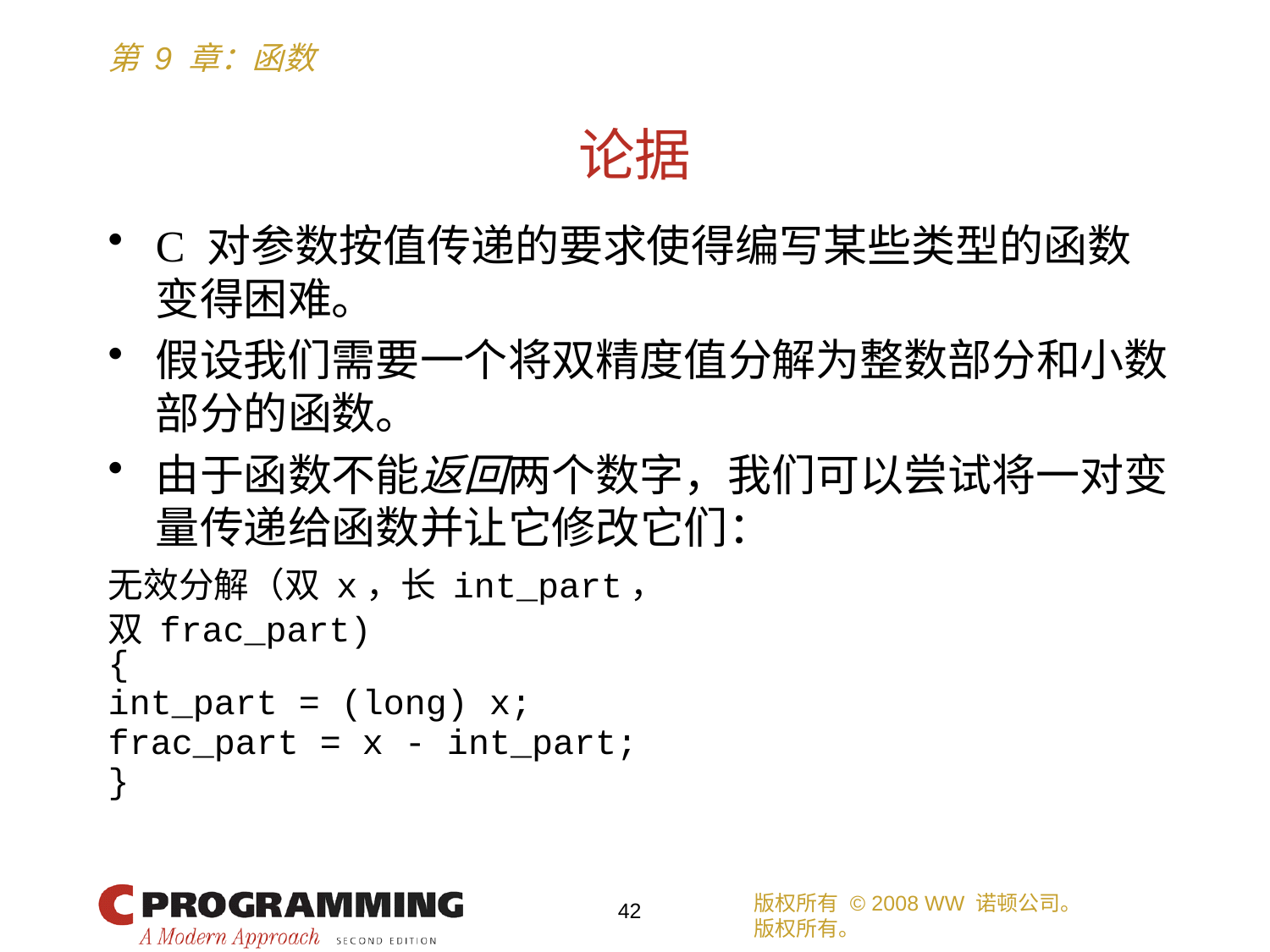

# 论据
C 对参数按值传递的要求使得编写某些类型的函数变得困难。
假设我们需要一个将双精度值分解为整数部分和小数部分的函数。
由于函数不能返回两个数字，我们可以尝试将一对变量传递给函数并让它修改它们：
无效分解（双 x，长 int_part，
双 frac_part)
{
int_part = (long) x;
frac_part = x - int_part;
}
版权所有 © 2008 WW 诺顿公司。
版权所有。
42